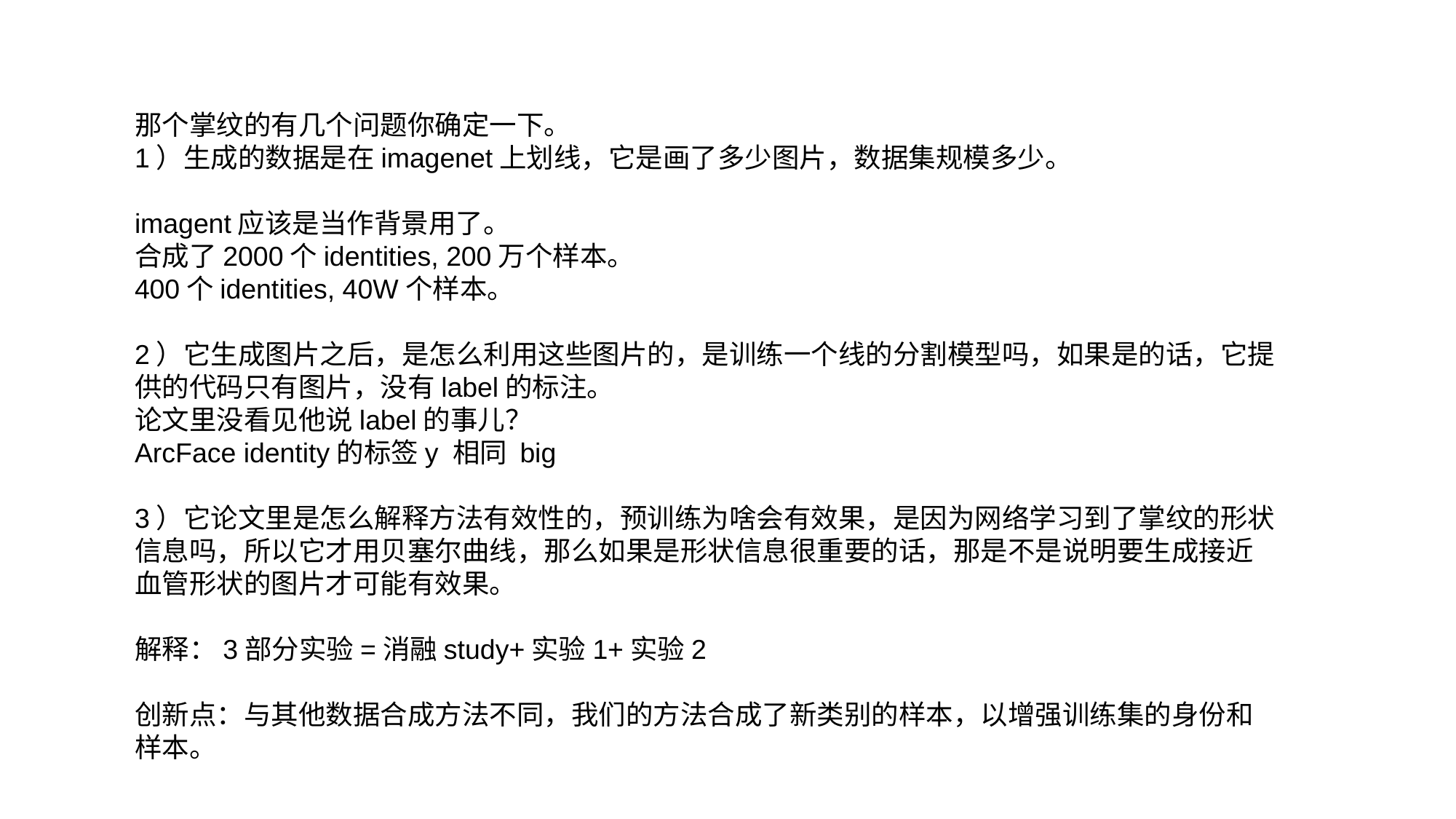

那个掌纹的有几个问题你确定一下。
1）生成的数据是在imagenet上划线，它是画了多少图片，数据集规模多少。

imagent应该是当作背景用了。
合成了2000个identities, 200万个样本。
400个identities, 40W个样本。

2）它生成图片之后，是怎么利用这些图片的，是训练一个线的分割模型吗，如果是的话，它提供的代码只有图片，没有label的标注。
论文里没看见他说label的事儿？
ArcFace identity的标签y 相同 big

3）它论文里是怎么解释方法有效性的，预训练为啥会有效果，是因为网络学习到了掌纹的形状信息吗，所以它才用贝塞尔曲线，那么如果是形状信息很重要的话，那是不是说明要生成接近血管形状的图片才可能有效果。

解释：3部分实验=消融study+实验1+实验2

创新点：与其他数据合成方法不同，我们的方法合成了新类别的样本，以增强训练集的身份和样本。